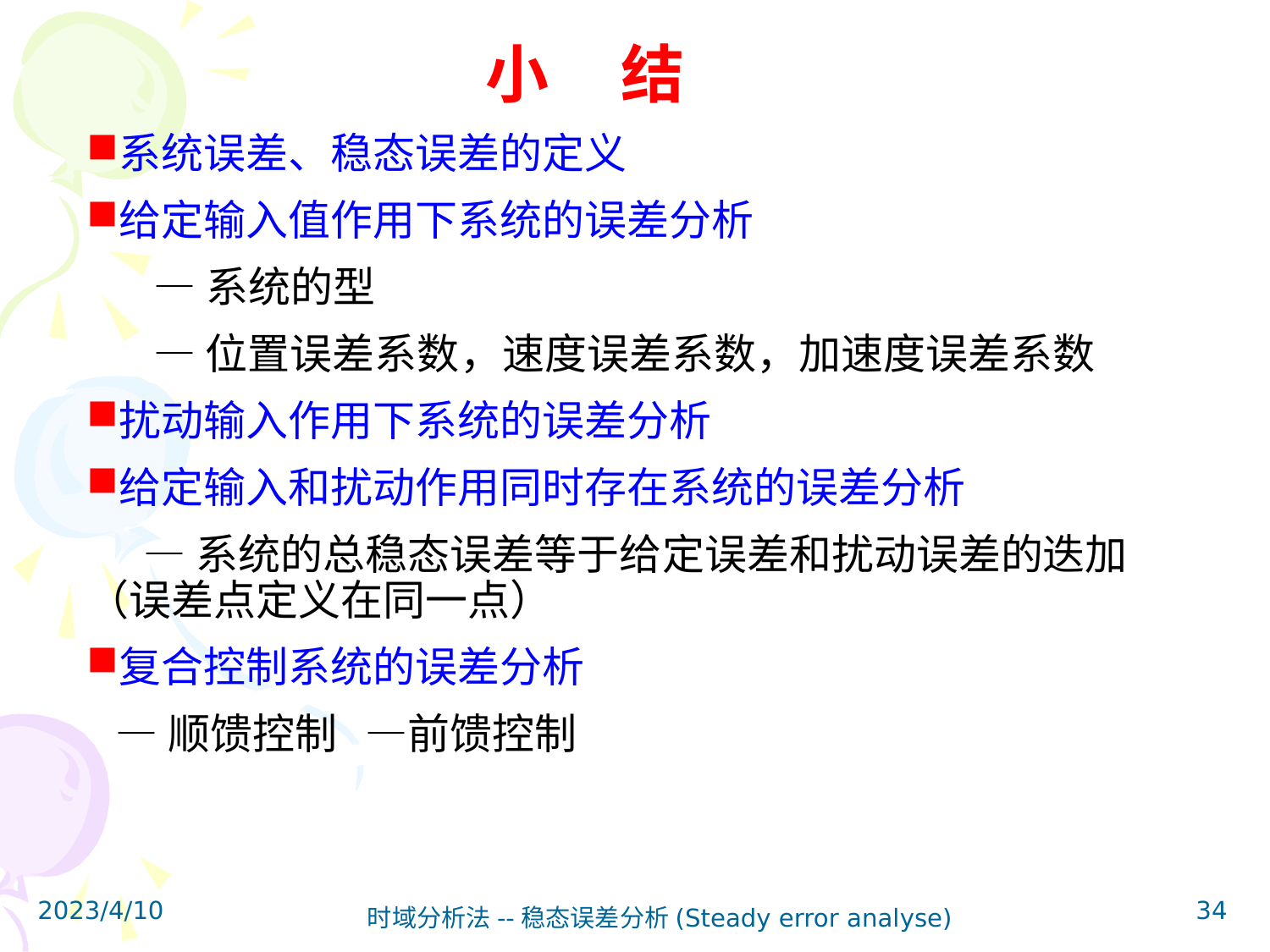

# 小     结
系统误差、稳态误差的定义
给定输入值作用下系统的误差分析
       —系统的型
       —位置误差系数，速度误差系数，加速度误差系数
扰动输入作用下系统的误差分析
给定输入和扰动作用同时存在系统的误差分析
      —系统的总稳态误差等于给定误差和扰动误差的迭加（误差点定义在同一点）
复合控制系统的误差分析
   —顺馈控制   —前馈控制
2023/4/10
34
时域分析法--稳态误差分析(Steady error analyse)